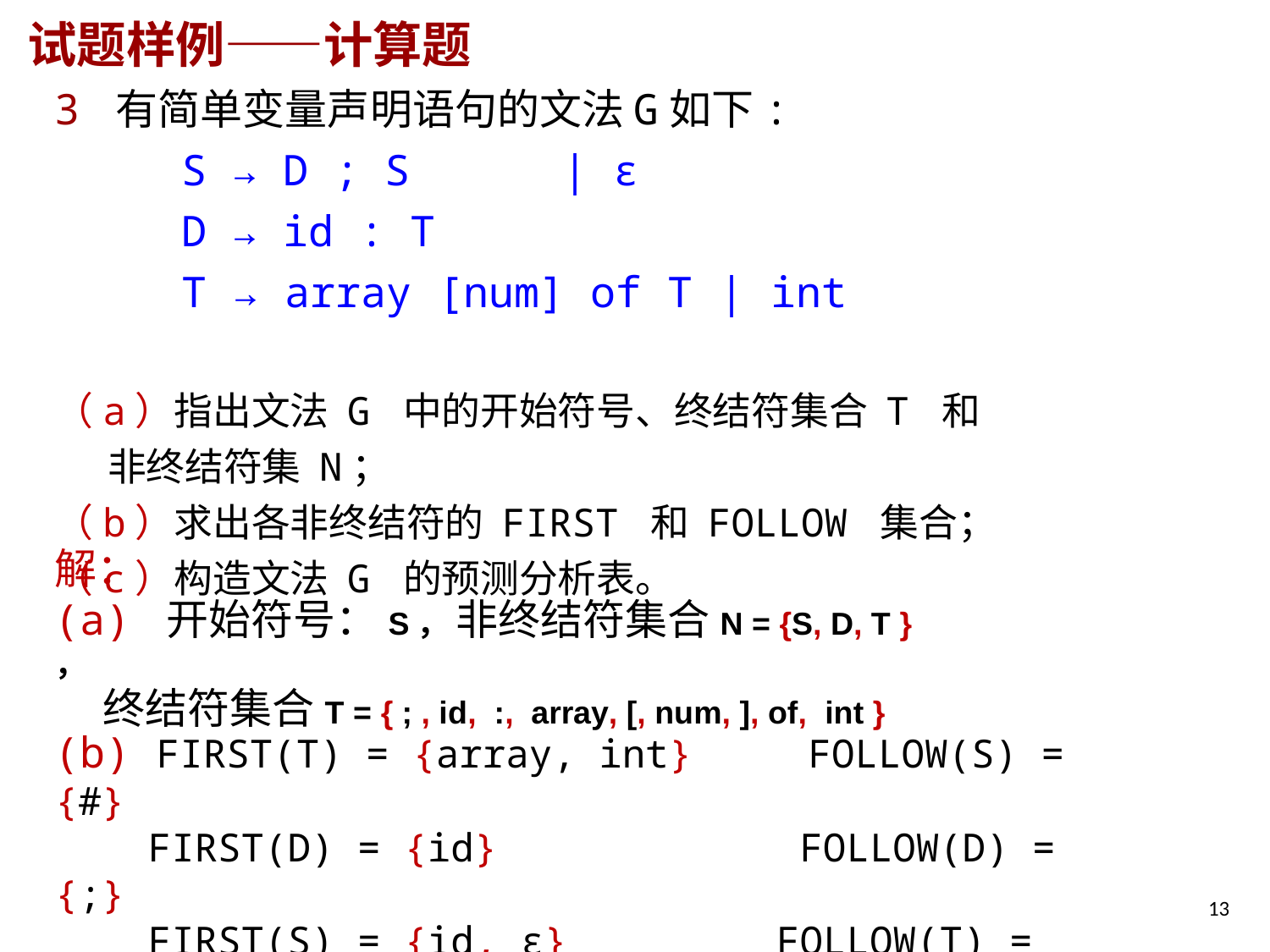

# 试题样例——计算题
3 有简单变量声明语句的文法G如下:
	S → D ; S 	| ε
	D → id : T
	T → array [num] of T | int
（a）指出文法 G 中的开始符号、终结符集合 T 和
     非终结符集 N；
（b）求出各非终结符的 FIRST 和 FOLLOW 集合；
（c）构造文法 G 的预测分析表。
解：
(a) 开始符号：S， 非终结符集合N = {S, D, T } ，
    终结符集合T = { ; , id,  :,  array, [, num, ], of,  int }
(b) FIRST(T) = {array, int}     FOLLOW(S) = {#}
    FIRST(D) = {id}             FOLLOW(D) = {;}
    FIRST(S) = {id, ε}         FOLLOW(T) = {;}
13